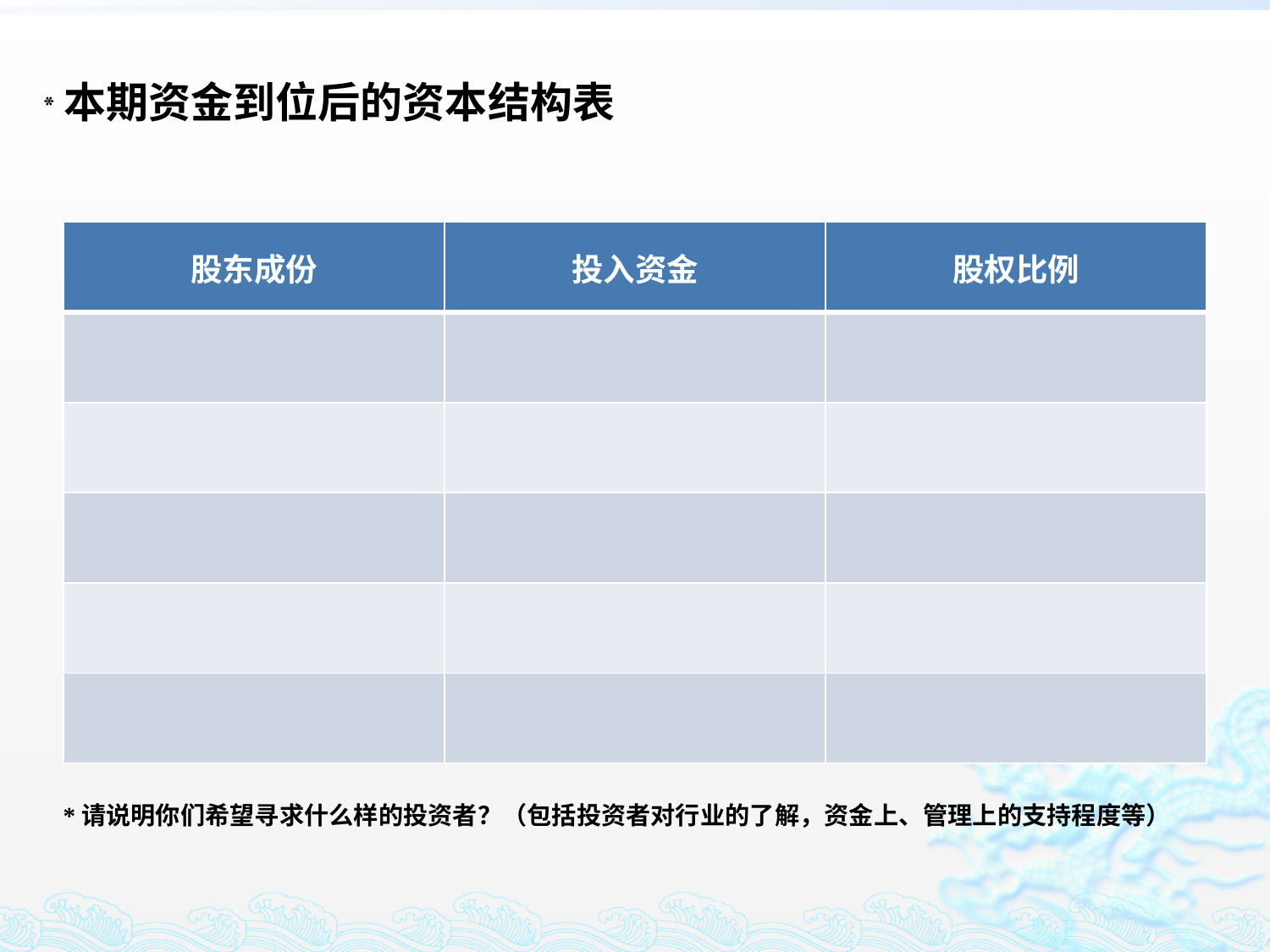

*本期资金到位后的资本结构表
| 股东成份 | 投入资金 | 股权比例 |
| --- | --- | --- |
|  |  |  |
|  |  |  |
|  |  |  |
|  |  |  |
|  |  |  |
*请说明你们希望寻求什么样的投资者？（包括投资者对行业的了解，资金上、管理上的支持程度等）